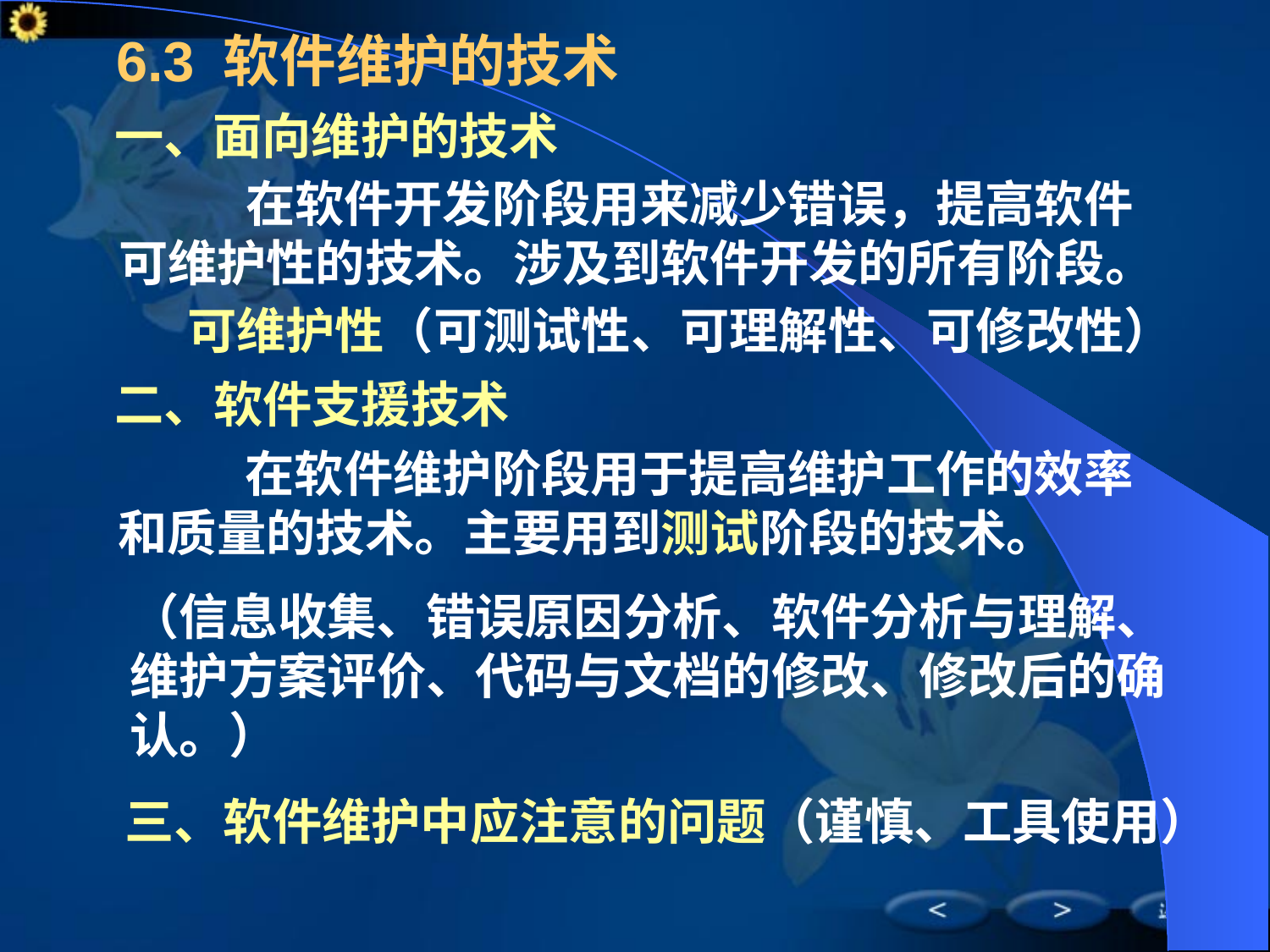

# 6.3 软件维护的技术
一、面向维护的技术
		在软件开发阶段用来减少错误，提高软件可维护性的技术。涉及到软件开发的所有阶段。
可维护性（可测试性、可理解性、可修改性）
二、软件支援技术
		在软件维护阶段用于提高维护工作的效率和质量的技术。主要用到测试阶段的技术。
（信息收集、错误原因分析、软件分析与理解、
维护方案评价、代码与文档的修改、修改后的确认。）
三、软件维护中应注意的问题（谨慎、工具使用）